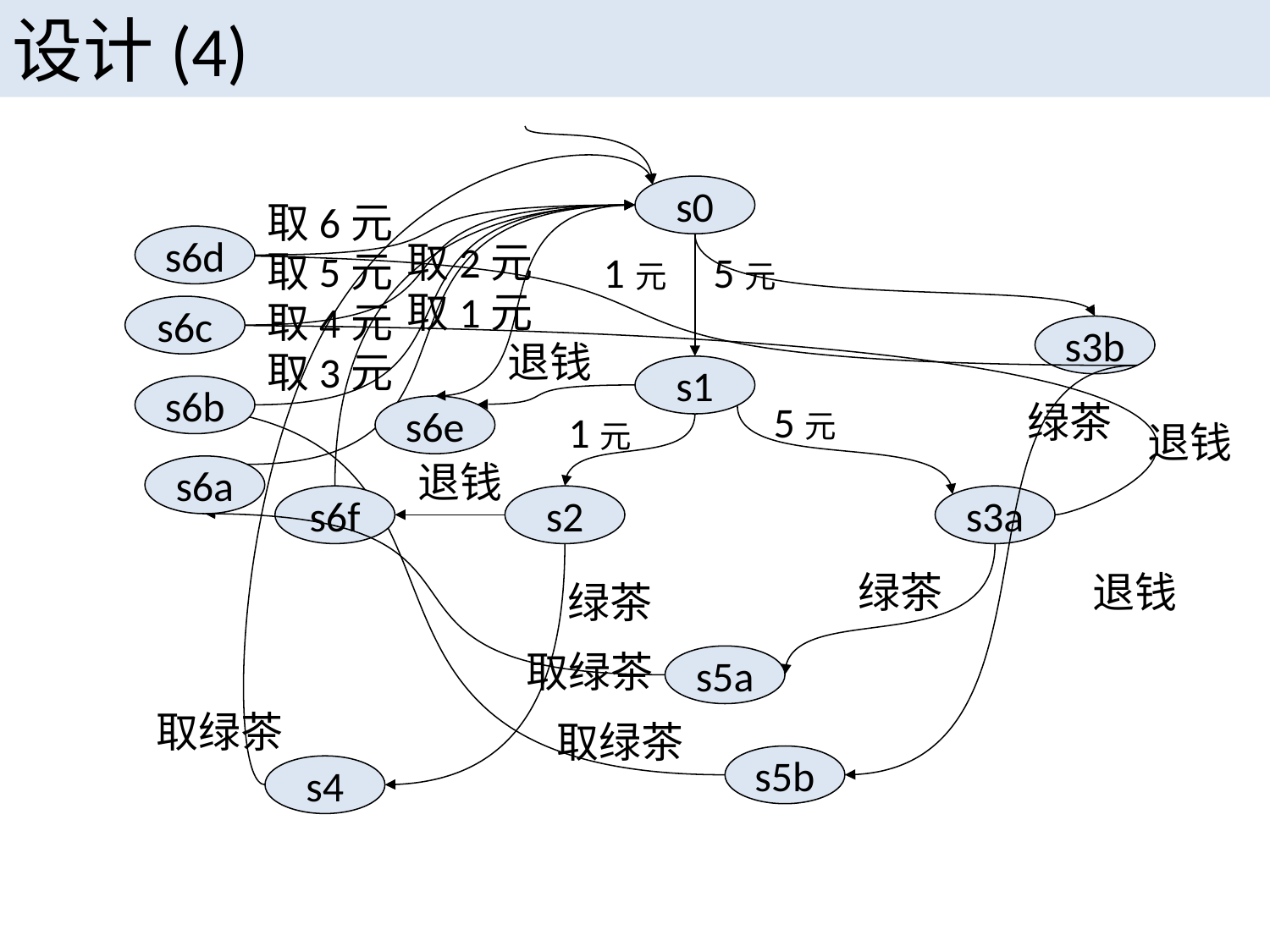

设计(4)
s0
取6元
s6d
取2元
取5元
1元
5元
取1元
取4元
s6c
s3b
退钱
取3元
s1
s6b
s6e
5元
绿茶
1元
退钱
s6a
退钱
s6f
s2
s3a
绿茶
退钱
绿茶
取绿茶
s5a
取绿茶
取绿茶
s5b
s4